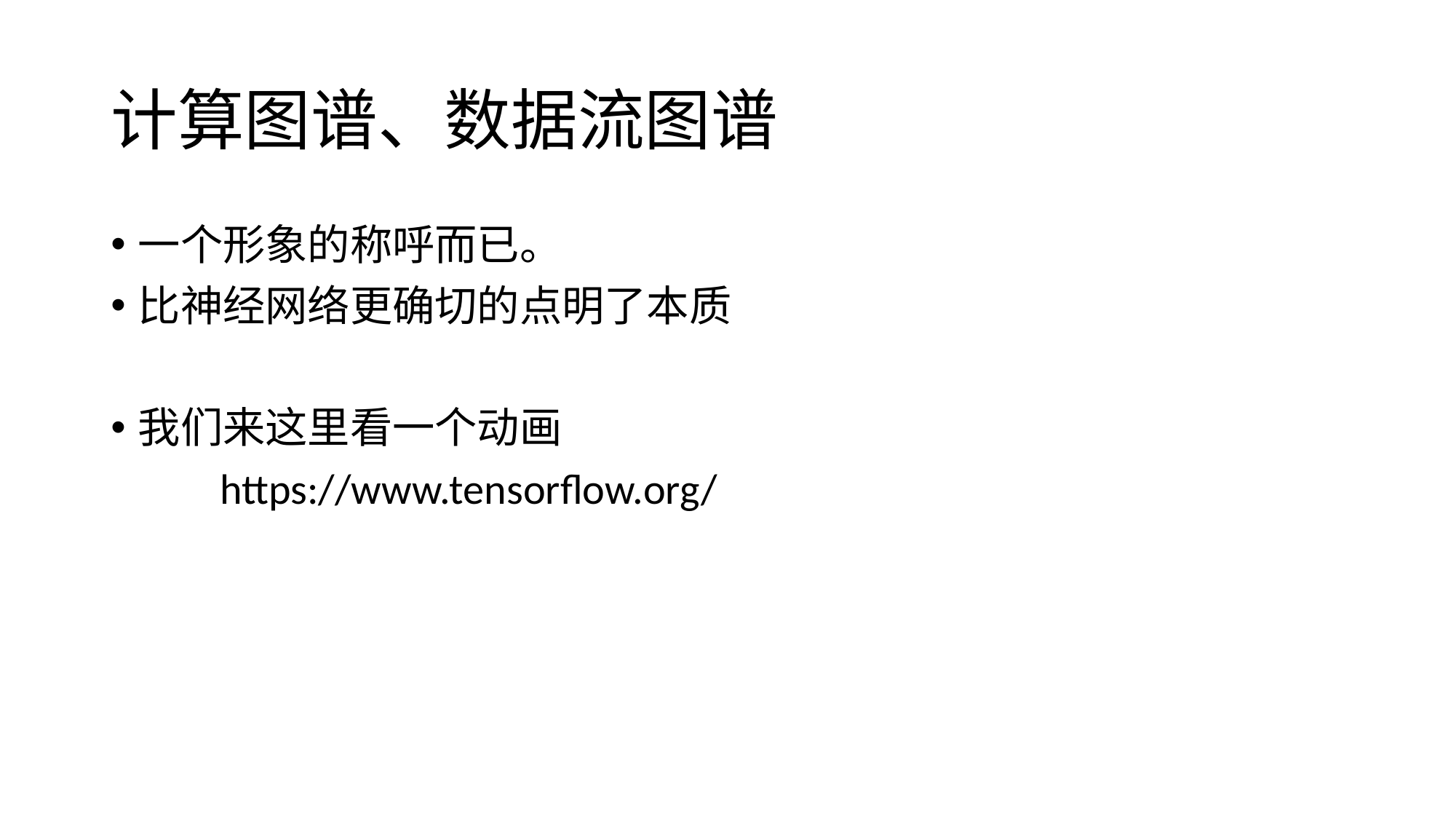

# 计算图谱、数据流图谱
一个形象的称呼而已。
比神经网络更确切的点明了本质

我们来这里看一个动画
	https://www.tensorflow.org/